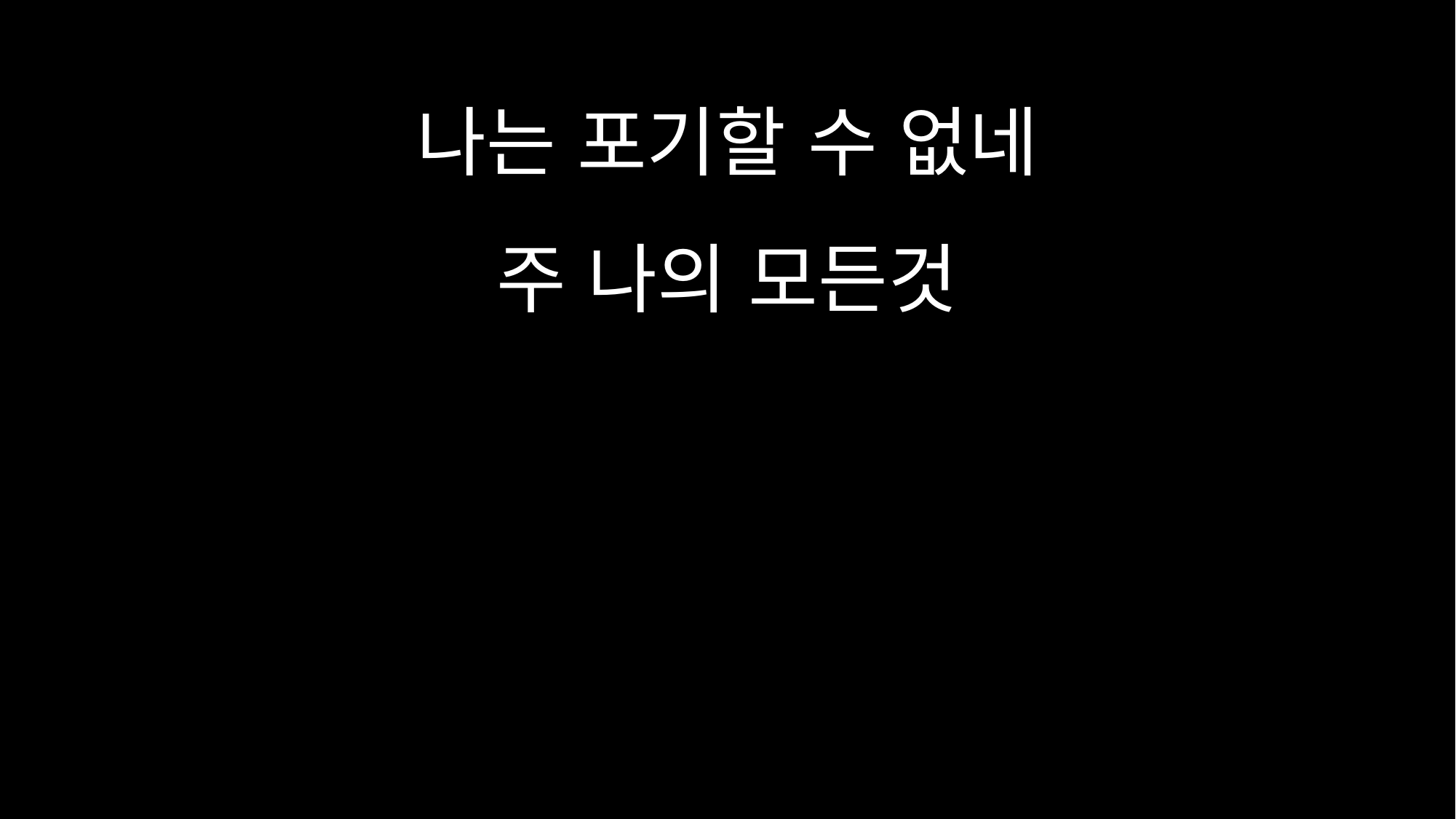

# 나는 포기할 수 없네
주 나의 모든것